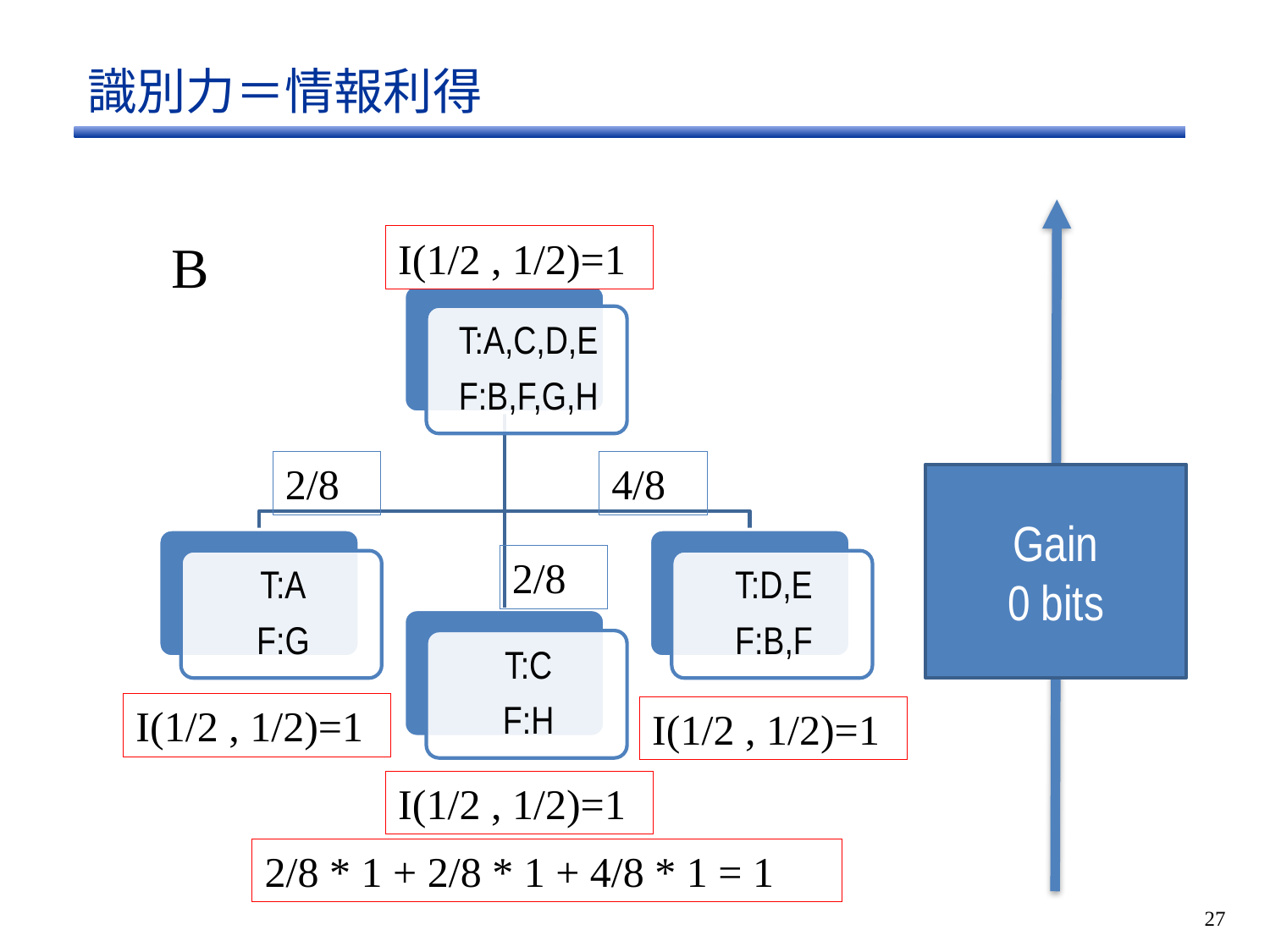

# 識別力＝情報利得
T:A,C,D,E
F:B,F,G,H
T:A
F:G
T:C
F:H
T:D,E
F:B,F
B
I(1/2 , 1/2)=1
2/8
4/8
Gain
0 bits
2/8
I(1/2 , 1/2)=1
I(1/2 , 1/2)=1
I(1/2 , 1/2)=1
2/8 * 1 + 2/8 * 1 + 4/8 * 1 = 1